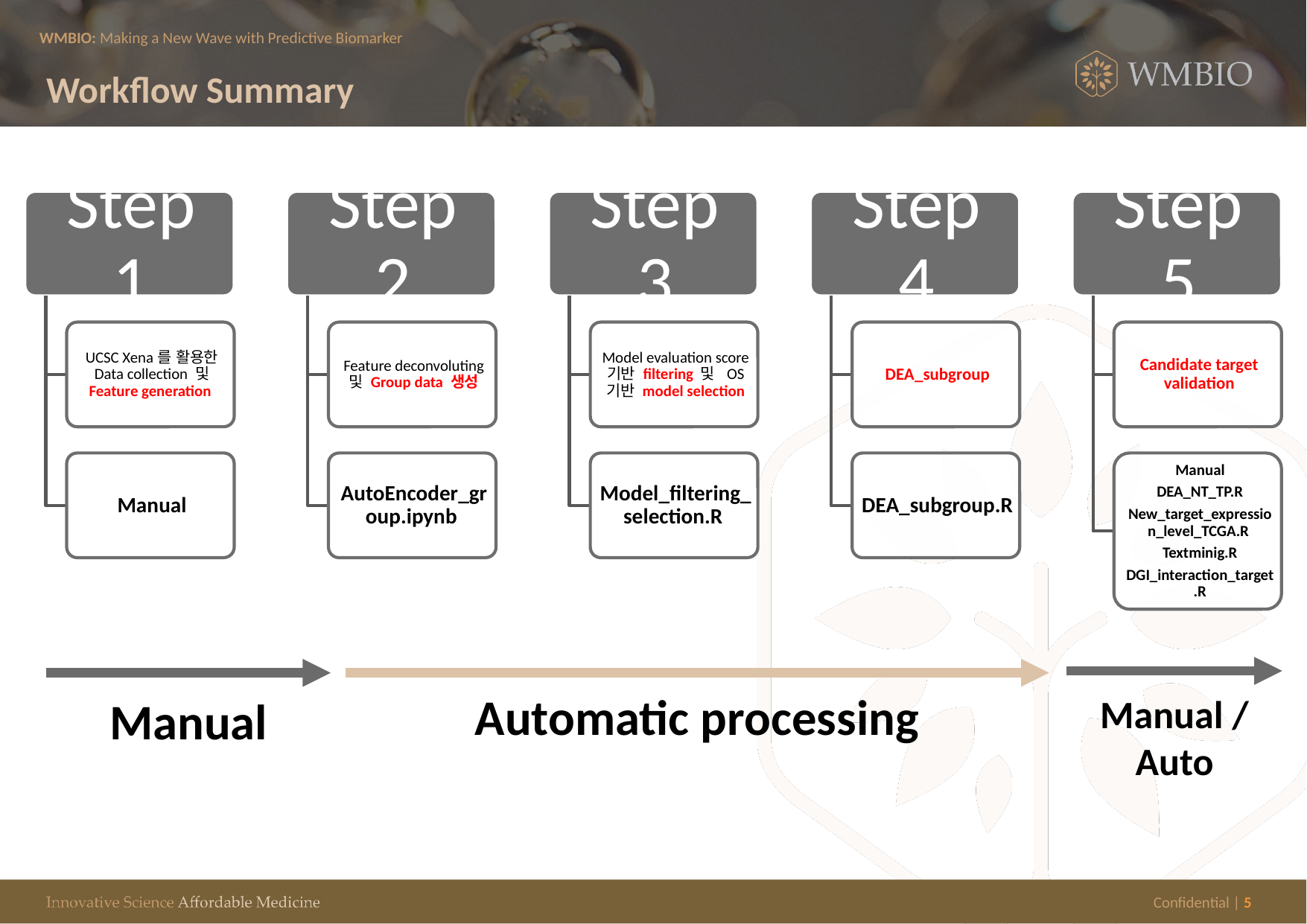

Step 1
UCSC Xena를 활용한 Data collection 및 Feature generation
Manual
Step 2
Feature deconvoluting 및 Group data 생성
AutoEncoder_group.ipynb
Step 3
Model evaluation score 기반 filtering 및  OS 기반 model selection
Model_filtering_selection.R
Step 4
DEA_subgroup
DEA_subgroup.R
Step 5
Candidate target validation
Manual
DEA_NT_TP.R
New_target_expression_level_TCGA.R
Textminig.R
DGI_interaction_target.R
Workflow Summary
Automatic processing
Manual
Manual / Auto